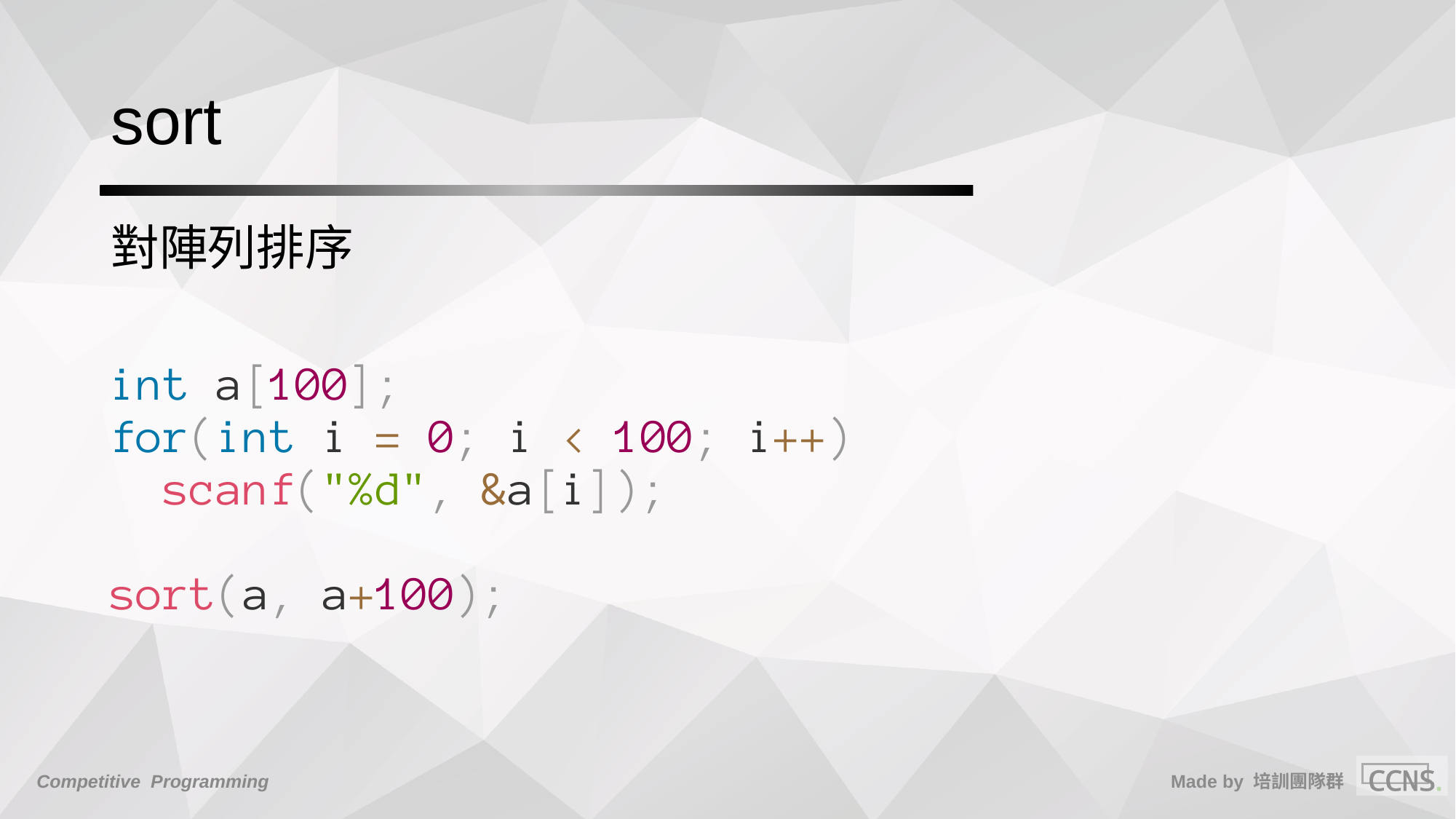

# sort
對陣列排序

int a[100];
for(int i = 0; i < 100; i++)
  scanf("%d", &a[i]);
sort(a, a+100);